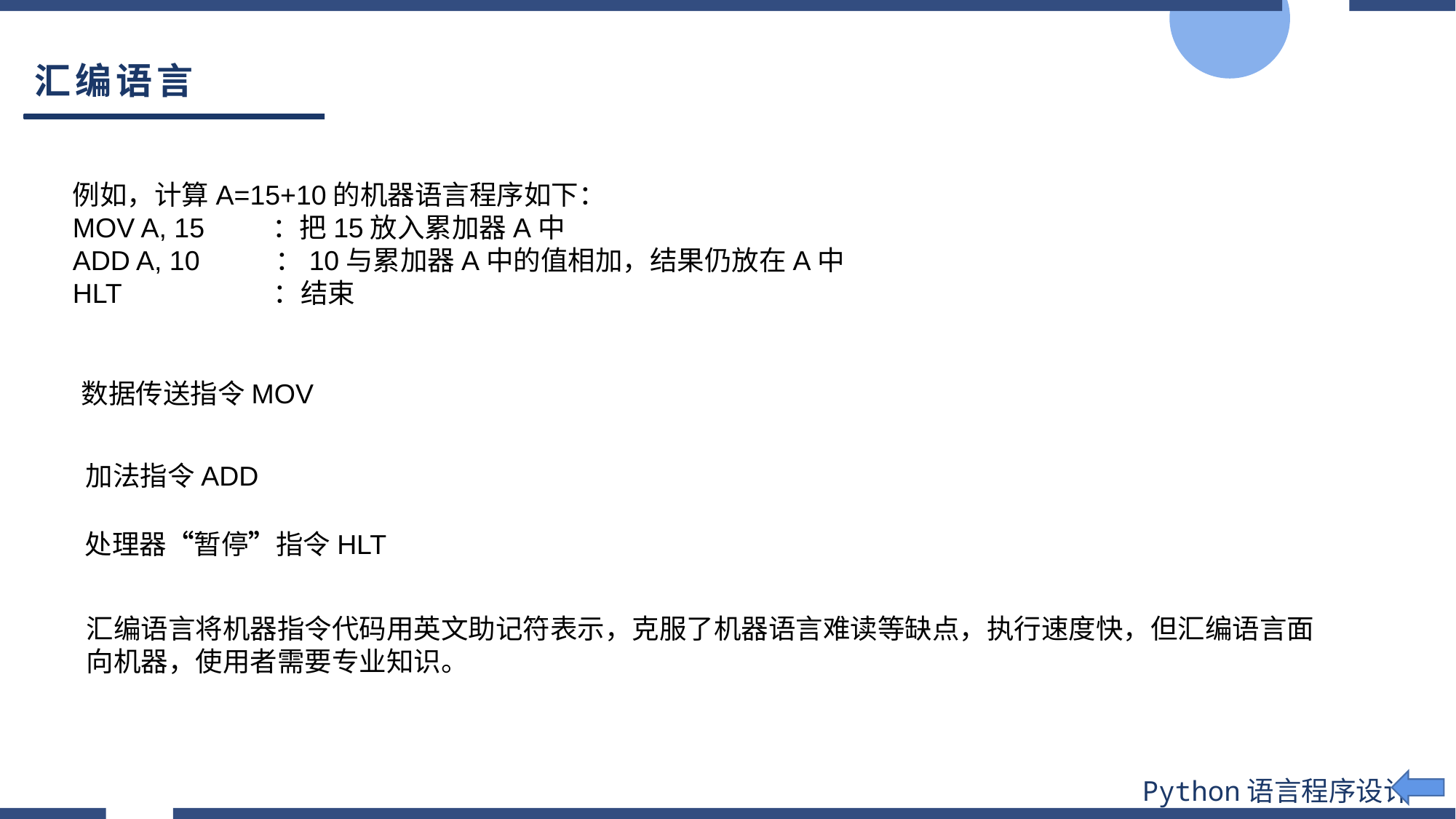

# 汇编语言
例如，计算A=15+10的机器语言程序如下：
MOV A, 15        ：把15放入累加器A中
ADD A, 10         ：10与累加器A中的值相加，结果仍放在A中
HLT                   ：结束

数据传送指令MOV
加法指令ADD
处理器“暂停”指令HLT
汇编语言将机器指令代码用英文助记符表示，克服了机器语言难读等缺点，执行速度快，但汇编语言面向机器，使用者需要专业知识。